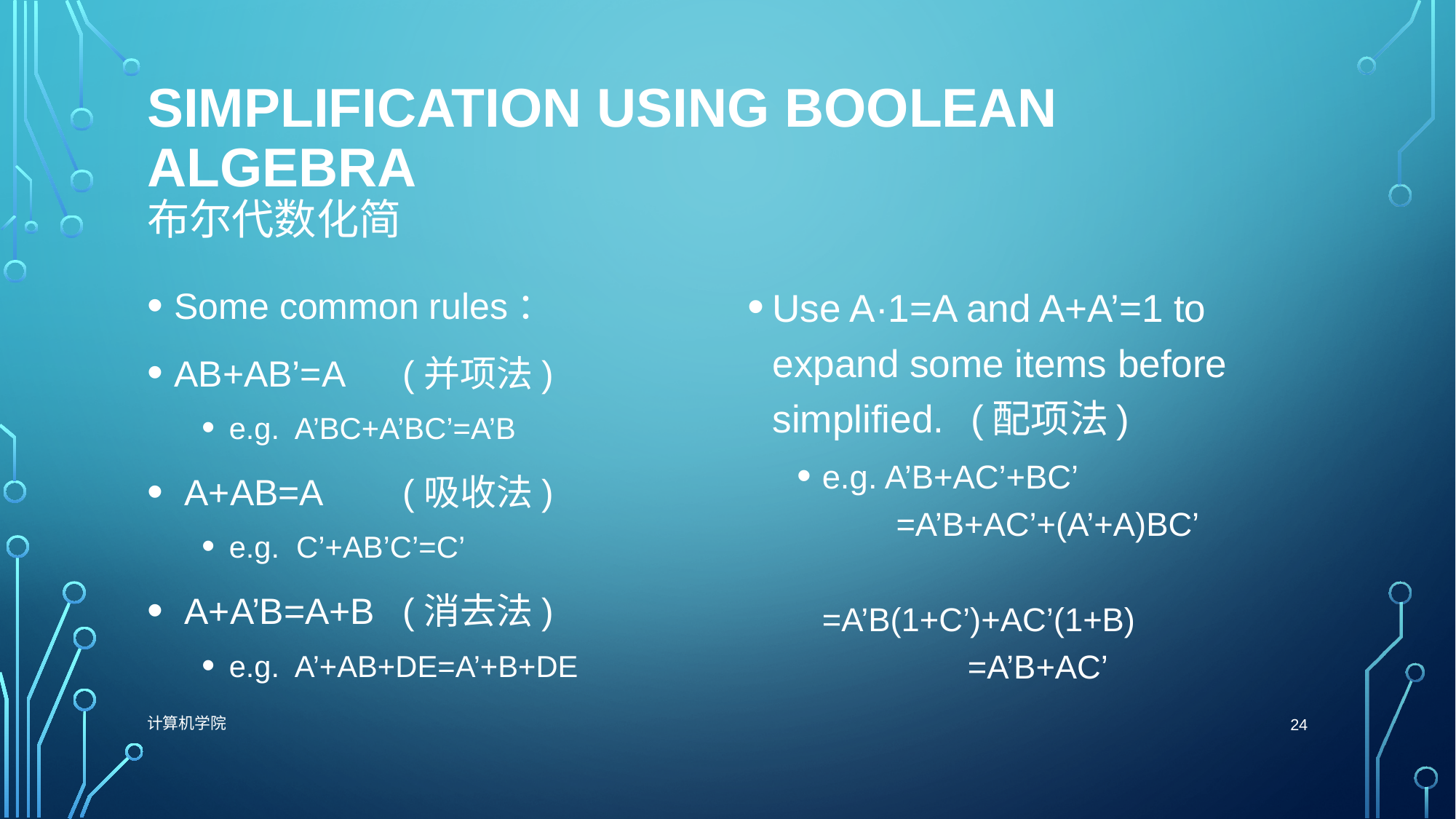

# Simplification using Boolean algebra 布尔代数化简
Some common rules：
AB+AB’=A	 (并项法)
e.g.  A’BC+A’BC’=A’B
 A+AB=A	 (吸收法)
e.g.  C’+AB’C’=C’
 A+A’B=A+B	 (消去法)
e.g.  A’+AB+DE=A’+B+DE

Use A·1=A and A+A’=1 to expand some items before simplified.	(配项法)
e.g. A’B+AC’+BC’
        =A’B+AC’+(A’+A)BC’                                        	     =A’B(1+C’)+AC’(1+B)
	     =A’B+AC’
24
计算机学院